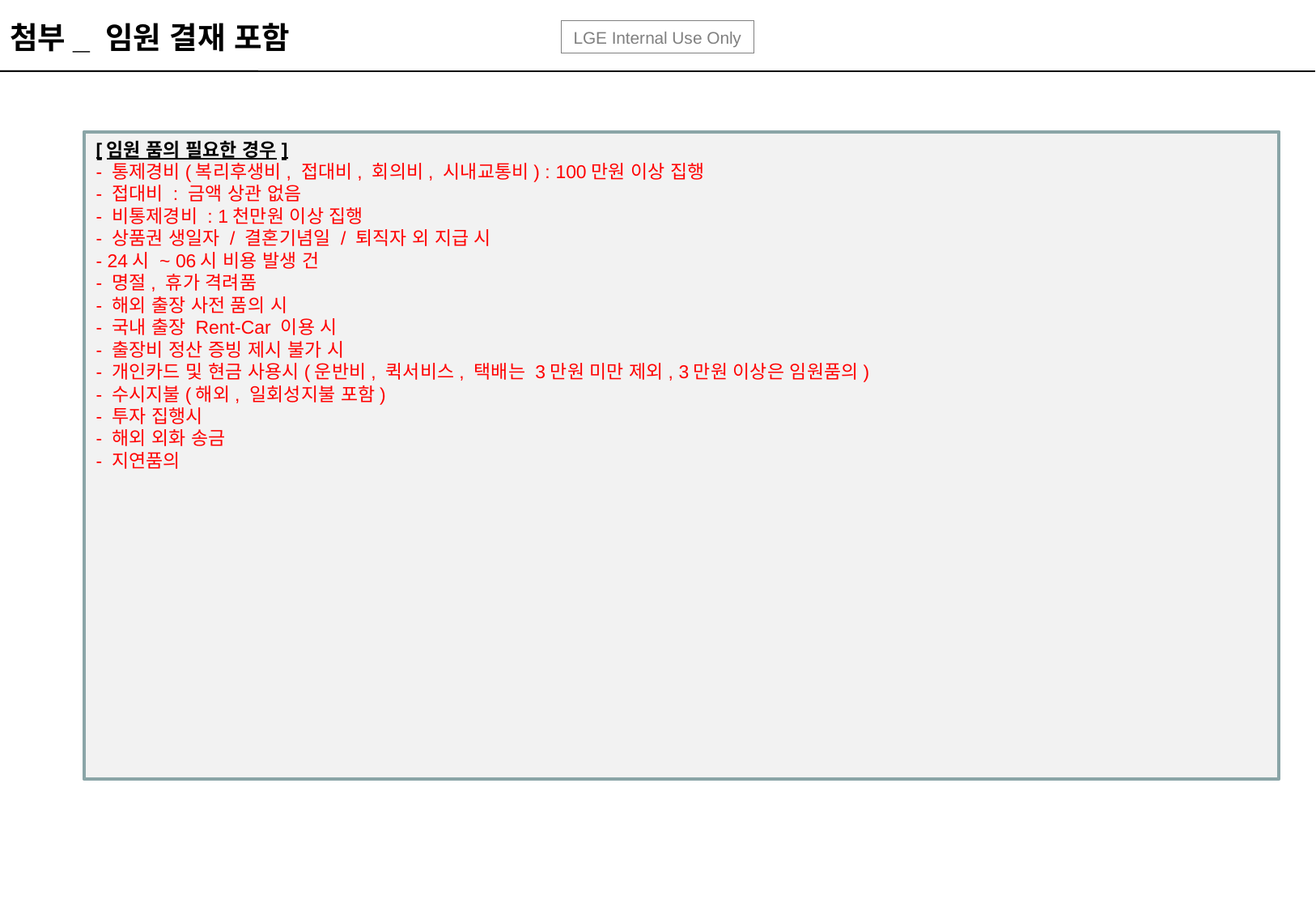

첨부_ 임원 결재 포함

[임원 품의 필요한 경우]
- 통제경비(복리후생비, 접대비, 회의비, 시내교통비) : 100만원 이상 집행
- 접대비 : 금액 상관 없음
- 비통제경비 : 1천만원 이상 집행
- 상품권 생일자 / 결혼기념일 / 퇴직자 외 지급 시
- 24시 ~ 06시 비용 발생 건
- 명절, 휴가 격려품
- 해외 출장 사전 품의 시
- 국내 출장 Rent-Car 이용 시
- 출장비 정산 증빙 제시 불가 시
- 개인카드 및 현금 사용시(운반비, 퀵서비스, 택배는 3만원 미만 제외, 3만원 이상은 임원품의)
- 수시지불(해외, 일회성지불 포함)
- 투자 집행시
- 해외 외화 송금
- 지연품의